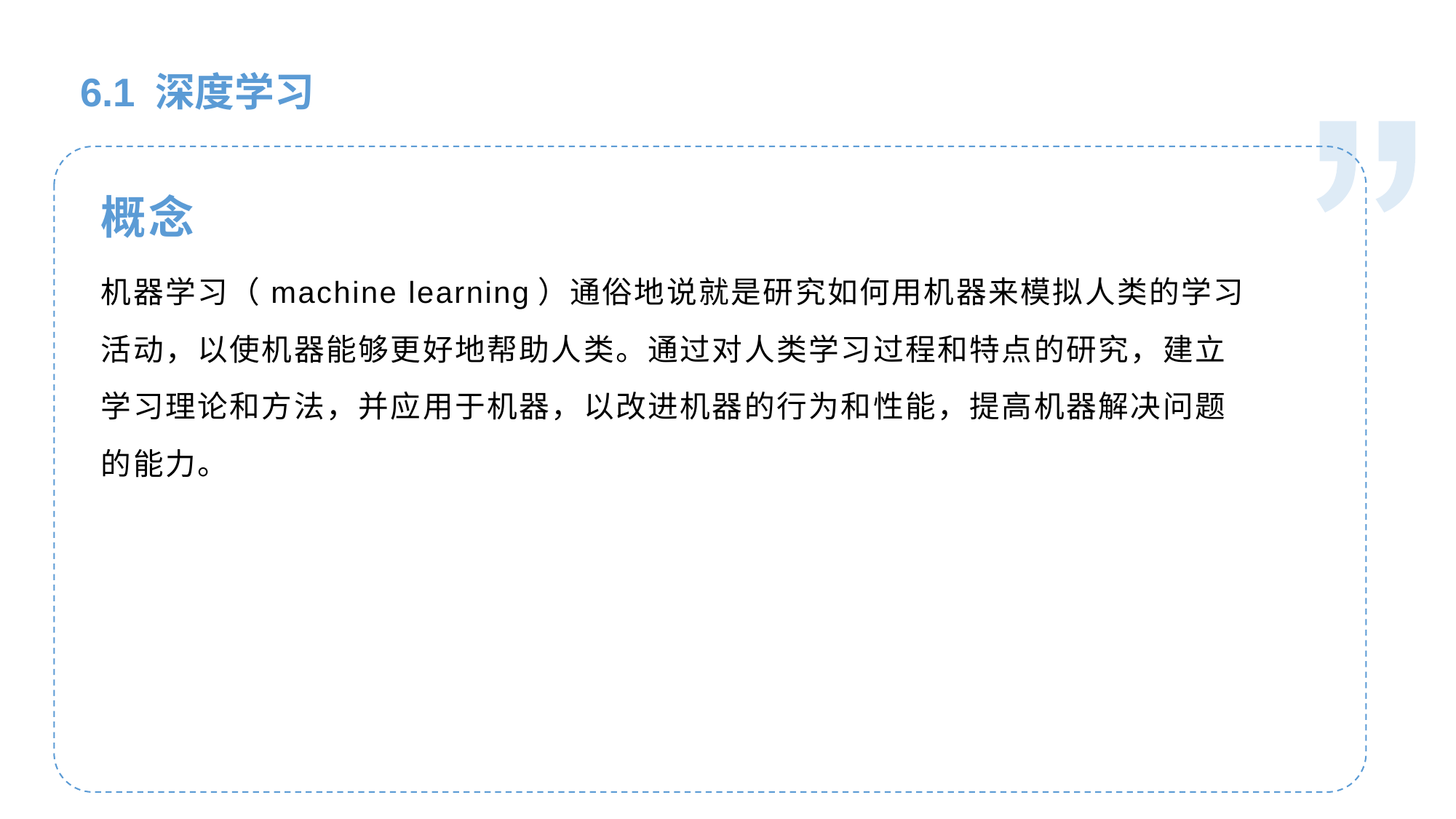

人工智能基础
6.1 深度学习

概念
机器学习（machine learning）通俗地说就是研究如何用机器来模拟人类的学习活动，以使机器能够更好地帮助人类。通过对人类学习过程和特点的研究，建立学习理论和方法，并应用于机器，以改进机器的行为和性能，提高机器解决问题的能力。